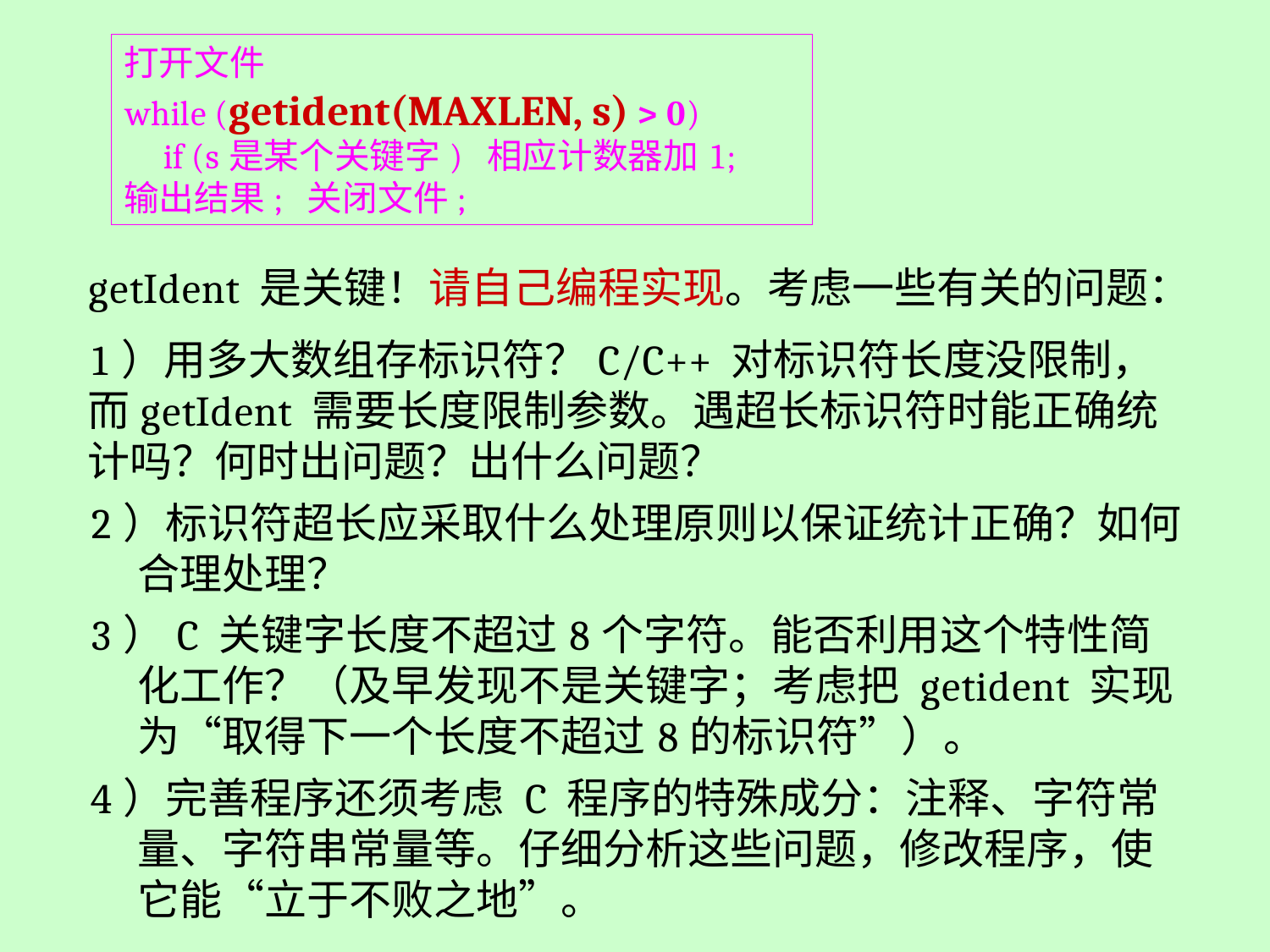

打开文件
while (getident(MAXLEN, s) > 0)
     if (s是某个关键字)  相应计数器加1;
输出结果;  关闭文件;
getIdent 是关键！请自己编程实现。考虑一些有关的问题：
1）用多大数组存标识符？C/C++ 对标识符长度没限制，而getIdent 需要长度限制参数。遇超长标识符时能正确统计吗？何时出问题？出什么问题？
2）标识符超长应采取什么处理原则以保证统计正确？如何合理处理？
3）C 关键字长度不超过8个字符。能否利用这个特性简化工作？（及早发现不是关键字；考虑把 getident 实现为“取得下一个长度不超过8的标识符”）。
4）完善程序还须考虑 C 程序的特殊成分：注释、字符常量、字符串常量等。仔细分析这些问题，修改程序，使它能“立于不败之地”。
127